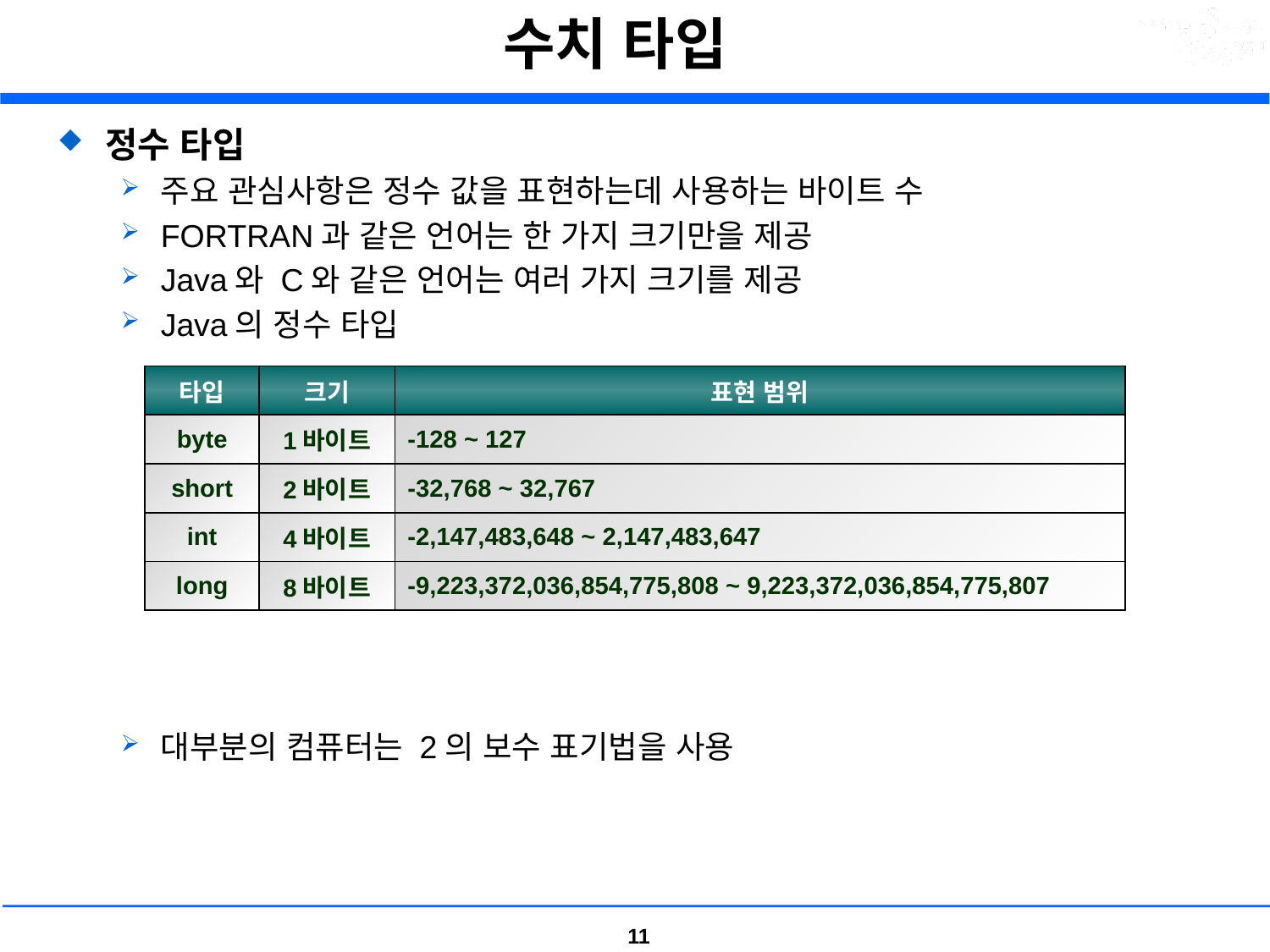

# 수치 타입
정수 타입
주요 관심사항은 정수 값을 표현하는데 사용하는 바이트 수
FORTRAN과 같은 언어는 한 가지 크기만을 제공
Java와 C와 같은 언어는 여러 가지 크기를 제공
Java의 정수 타입

대부분의 컴퓨터는 2의 보수 표기법을 사용

| 타입 | 크기 | 표현 범위 |
| --- | --- | --- |
| byte | 1바이트 | -128 ~ 127 |
| short | 2바이트 | -32,768 ~ 32,767 |
| int | 4바이트 | -2,147,483,648 ~ 2,147,483,647 |
| long | 8바이트 | -9,223,372,036,854,775,808 ~ 9,223,372,036,854,775,807 |